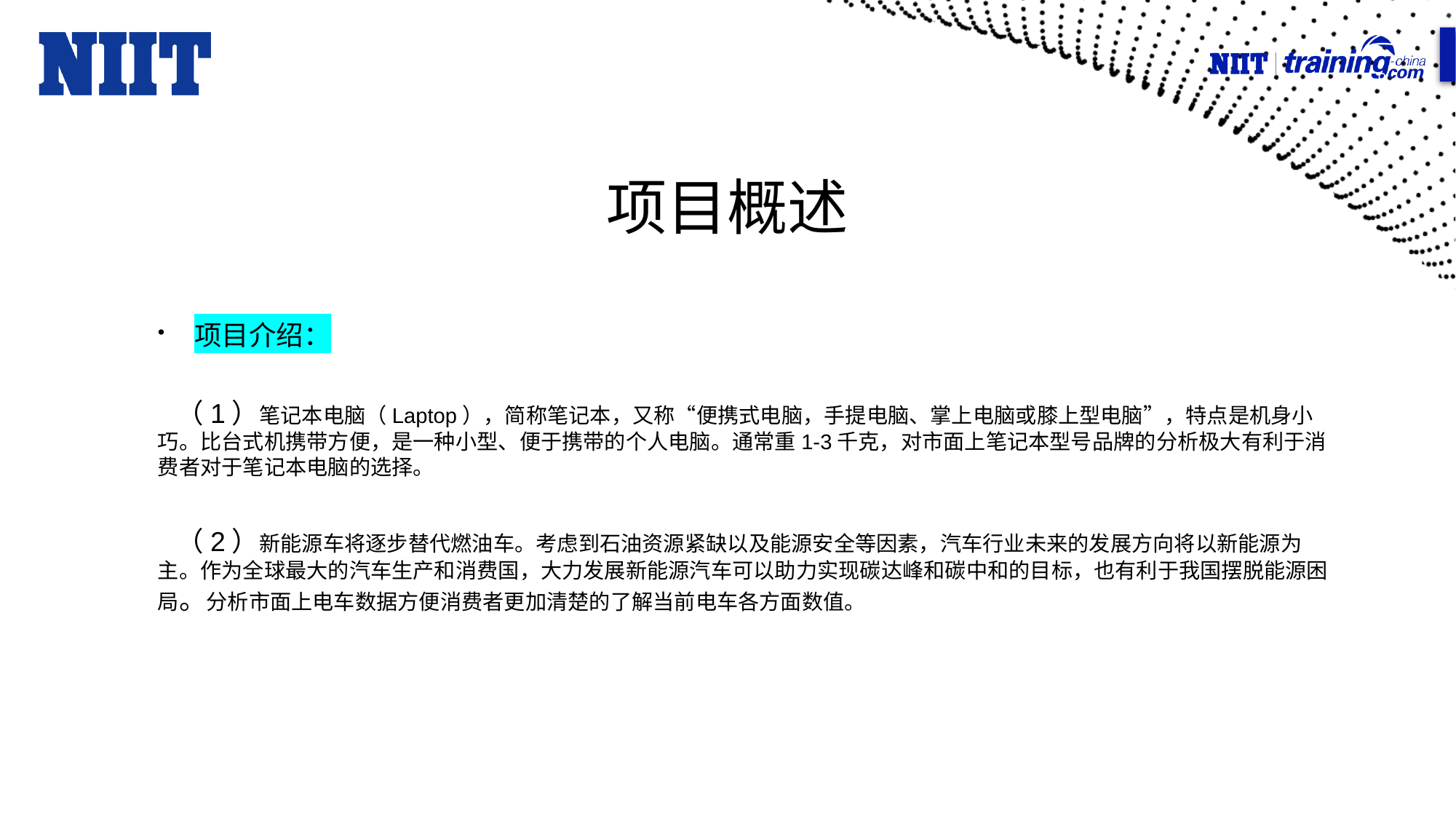

# 项目概述
项目介绍：
  （1）笔记本电脑（Laptop），简称笔记本，又称“便携式电脑，手提电脑、掌上电脑或膝上型电脑”，特点是机身小巧。比台式机携带方便，是一种小型、便于携带的个人电脑。通常重1-3千克，对市面上笔记本型号品牌的分析极大有利于消费者对于笔记本电脑的选择。
  （2）新能源车将逐步替代燃油车。考虑到石油资源紧缺以及能源安全等因素，汽车行业未来的发展方向将以新能源为主。作为全球最大的汽车生产和消费国，大力发展新能源汽车可以助力实现碳达峰和碳中和的目标，也有利于我国摆脱能源困局。分析市面上电车数据方便消费者更加清楚的了解当前电车各方面数值。